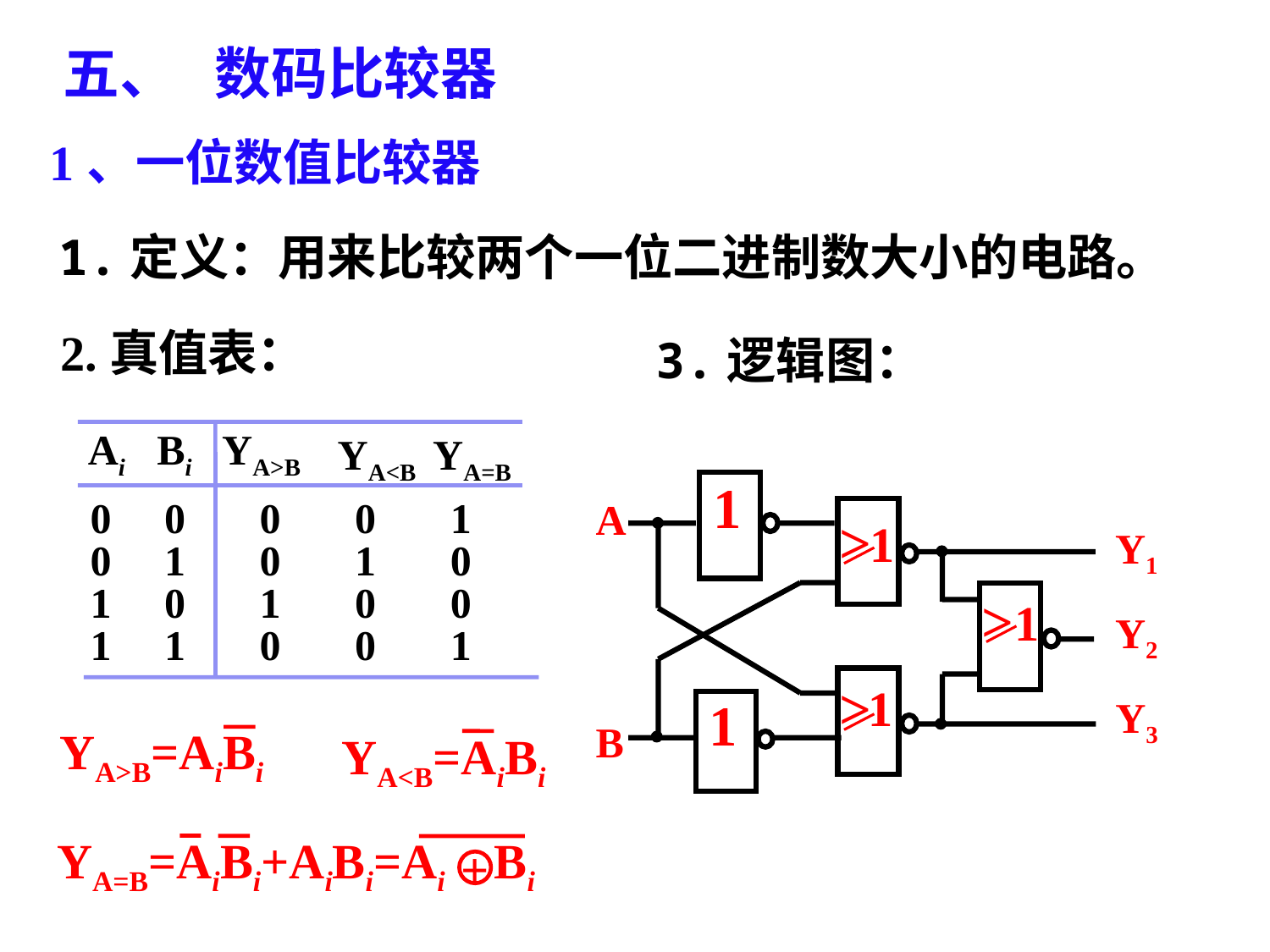

# 五、   数码比较器
1、一位数值比较器
1.定义：用来比较两个一位二进制数大小的电路。
2.真值表：
3.逻辑图：
Ai   Bi   YA>B

YA<B
YA=B

0     0       0
0
1
0     1       0
1
0
1     0       1
0
0
1     1       0
0
1

1

A

>
1

Y1

>

1

Y2

>

1

1
Y3

B

YA>B=AiBi

YA<B=AiBi

YA=B=AiBi+AiBi=Ai    Bi

+